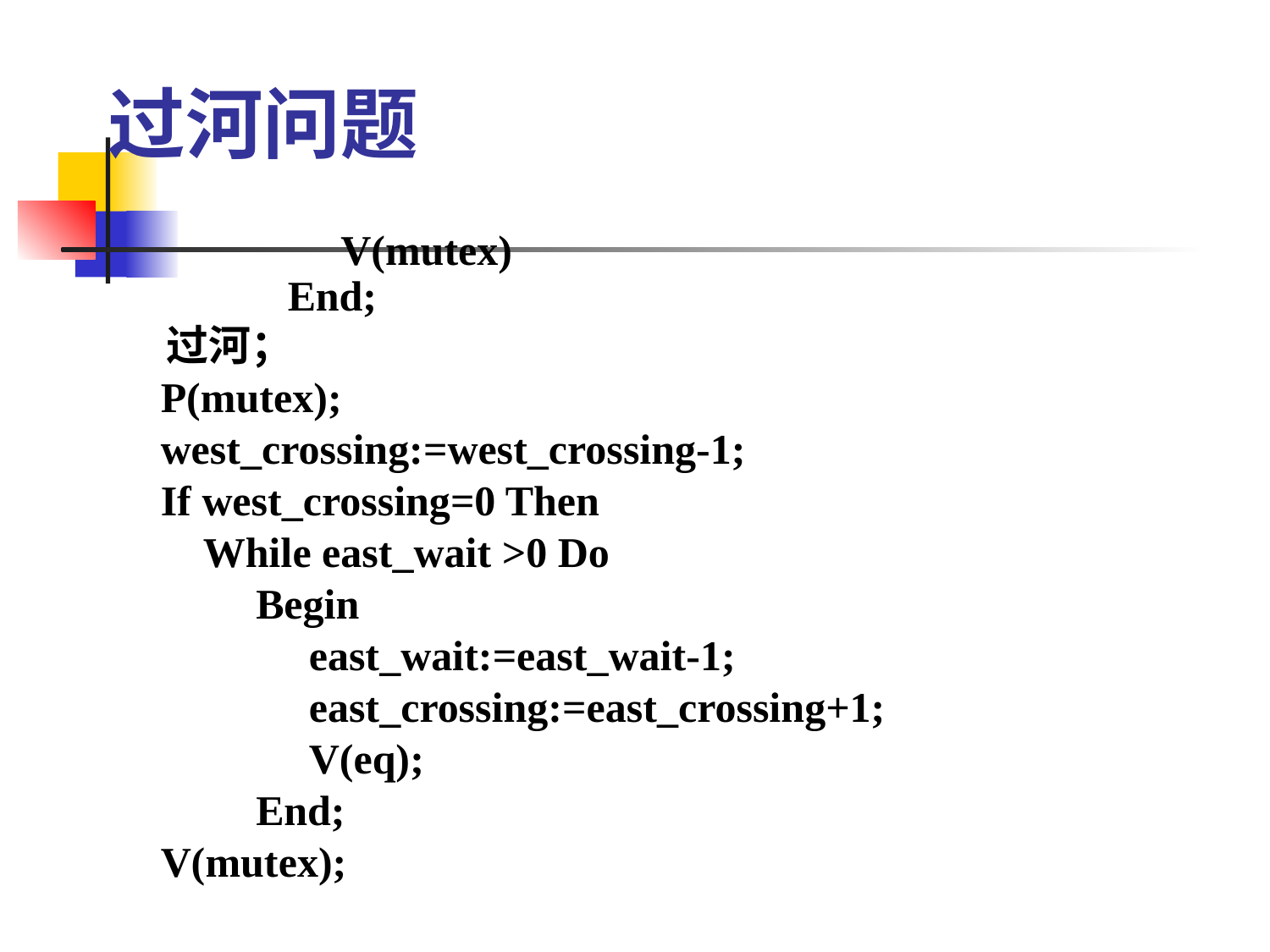

# 过河问题
                     V(mutex)
                End;
    过河；
    P(mutex);
    west_crossing:=west_crossing-1;
    If west_crossing=0 Then
        While east_wait >0 Do
             Begin
                  east_wait:=east_wait-1;
                  east_crossing:=east_crossing+1;
                  V(eq);
             End;
    V(mutex);